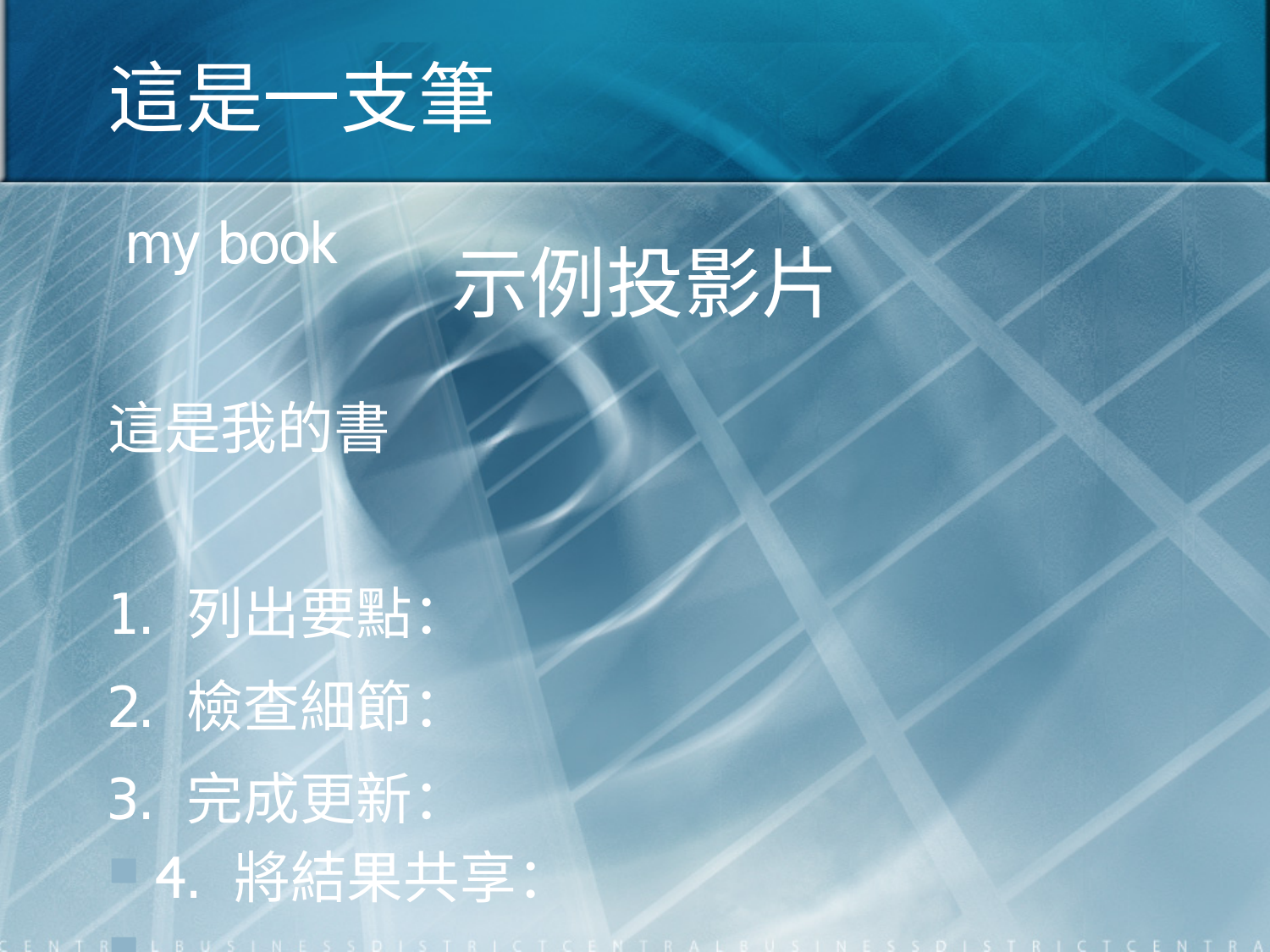

# pen

這是一支筆

示例投影片
 my book

這是我的書

1. 列出要點：
2. 檢查細節：
3. 完成更新：
4. 將結果共享：

Microsoft Office

您可以使用Microsoft Office將PPT檔案列印出來作為講義。

這

印刷 >

列印

什麼＞講義

「我們要把它做得更好」

「我們要把它做得更好」，我們要把它做得更好。